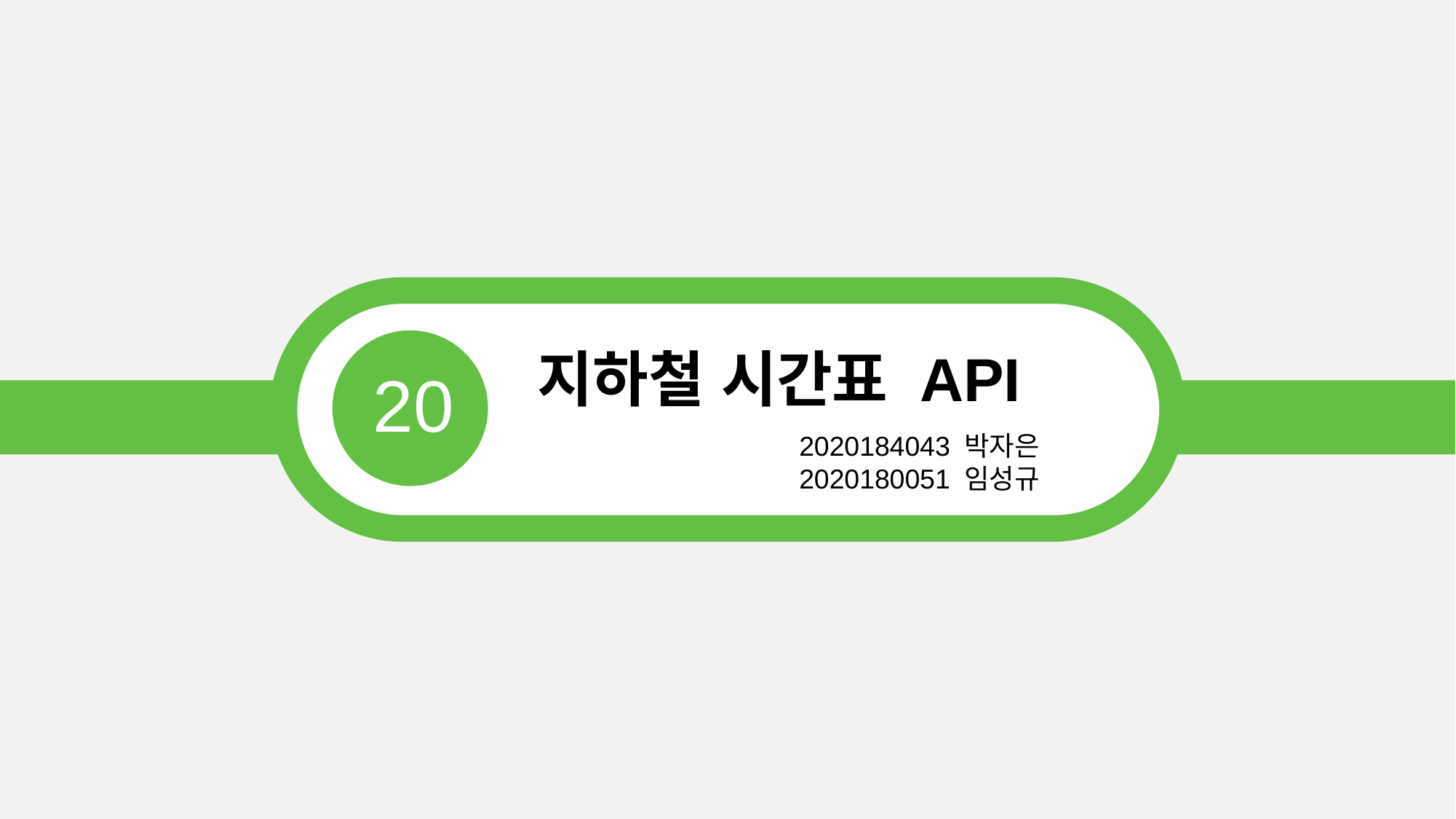

지하철 시간표 API

20

2020184043 박자은
2020180051 임성규